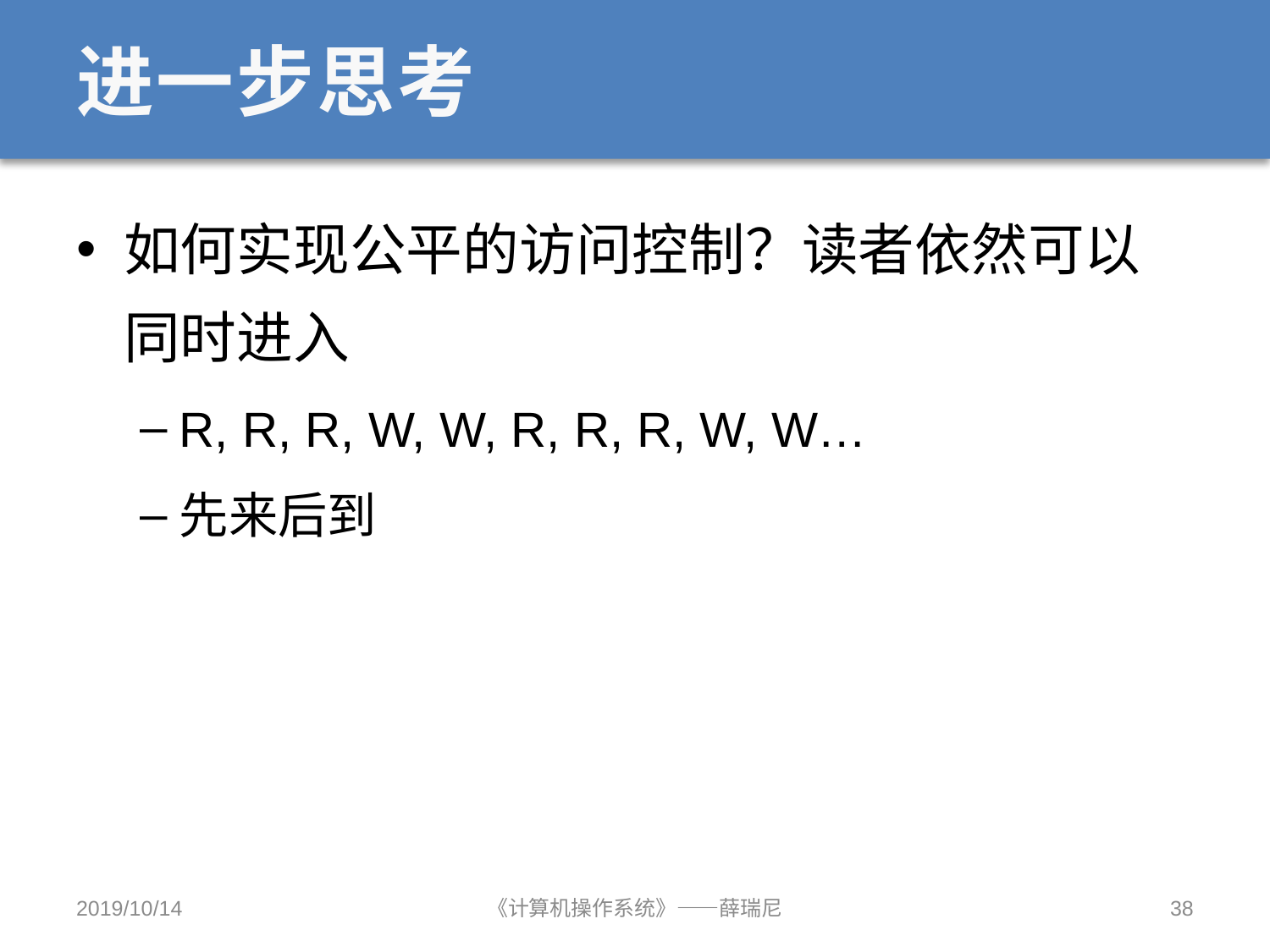

# 进一步思考
如何实现公平的访问控制？读者依然可以同时进入
R, R, R, W, W, R, R, R, W, W…
先来后到

2019/10/14
《计算机操作系统》——薛瑞尼
38